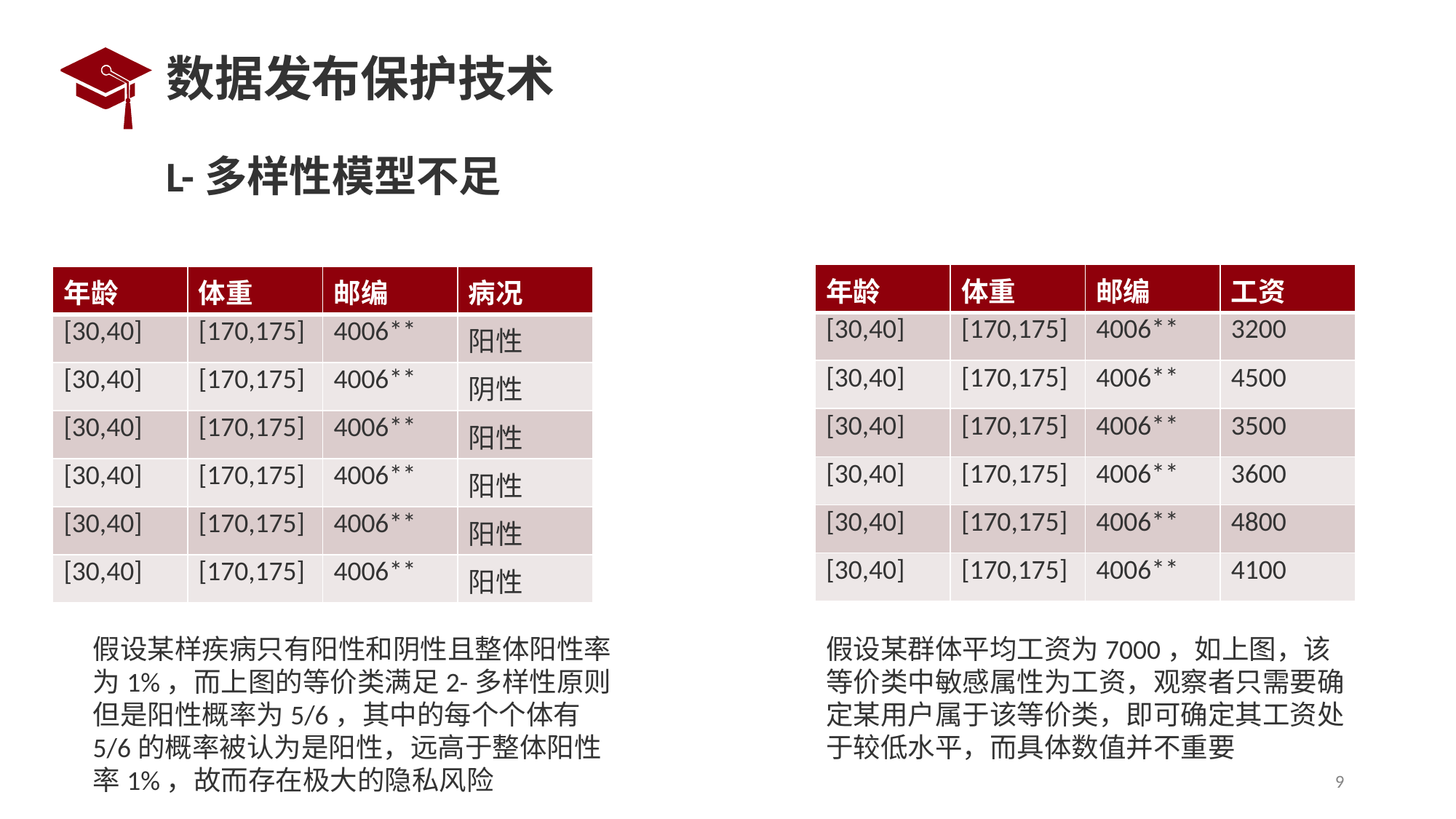

# 数据发布保护技术
L-多样性模型不足
| 年龄 | 体重 | 邮编 | 工资 |
| --- | --- | --- | --- |
| [30,40] | [170,175] | 4006\*\* | 3200 |
| [30,40] | [170,175] | 4006\*\* | 4500 |
| [30,40] | [170,175] | 4006\*\* | 3500 |
| [30,40] | [170,175] | 4006\*\* | 3600 |
| [30,40] | [170,175] | 4006\*\* | 4800 |
| [30,40] | [170,175] | 4006\*\* | 4100 |
| 年龄 | 体重 | 邮编 | 病况 |
| --- | --- | --- | --- |
| [30,40] | [170,175] | 4006\*\* | 阳性 |
| [30,40] | [170,175] | 4006\*\* | 阴性 |
| [30,40] | [170,175] | 4006\*\* | 阳性 |
| [30,40] | [170,175] | 4006\*\* | 阳性 |
| [30,40] | [170,175] | 4006\*\* | 阳性 |
| [30,40] | [170,175] | 4006\*\* | 阳性 |
假设某样疾病只有阳性和阴性且整体阳性率为1%，而上图的等价类满足2-多样性原则但是阳性概率为5/6，其中的每个个体有5/6的概率被认为是阳性，远高于整体阳性率1%，故而存在极大的隐私风险
假设某群体平均工资为7000，如上图，该等价类中敏感属性为工资，观察者只需要确定某用户属于该等价类，即可确定其工资处于较低水平，而具体数值并不重要
9